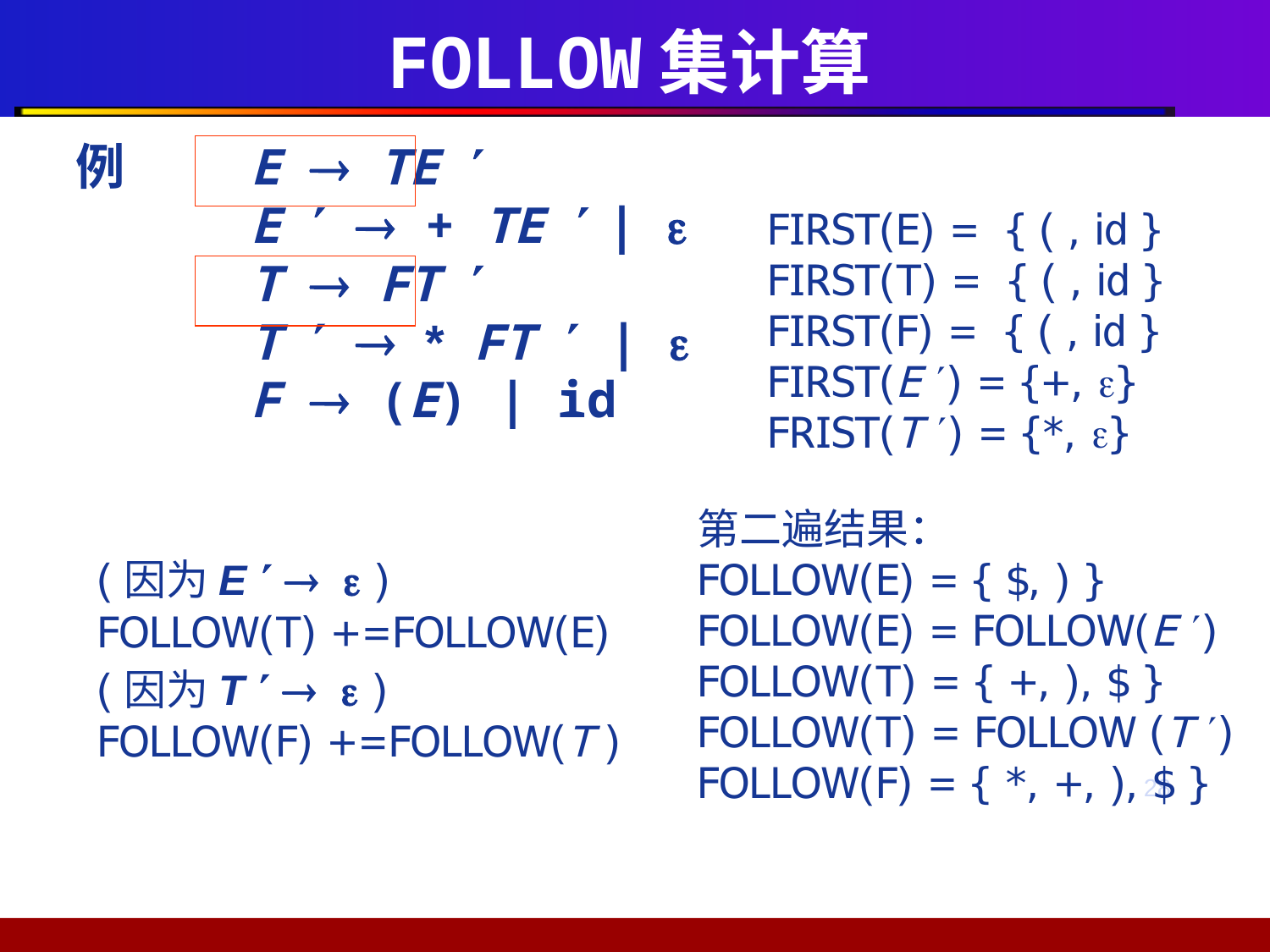

# FOLLOW集计算
例 	E → TE ′
	  	E ′ → + TE ′ | ε
     	T → FT ′
     	T ′ → * FT ′ | ε
     	F → (E) | id

FIRST(E) =  { ( , id }
FIRST(T) =  { ( , id }
FIRST(F) =  { ( , id }
FIRST(E ′) = {+, ε}
FRIST(T ′) = {*, ε}

第二遍结果：
FOLLOW(E) = { $, ) }
FOLLOW(E) = FOLLOW(E ′)
FOLLOW(T) = { +, ), $ }
FOLLOW(T) = FOLLOW (T ′)
FOLLOW(F) = { *, +, ), $ }
(因为E ′ →  ε )
FOLLOW(T) +=FOLLOW(E)
(因为T ′ →  ε )
FOLLOW(F) +=FOLLOW(T )
28